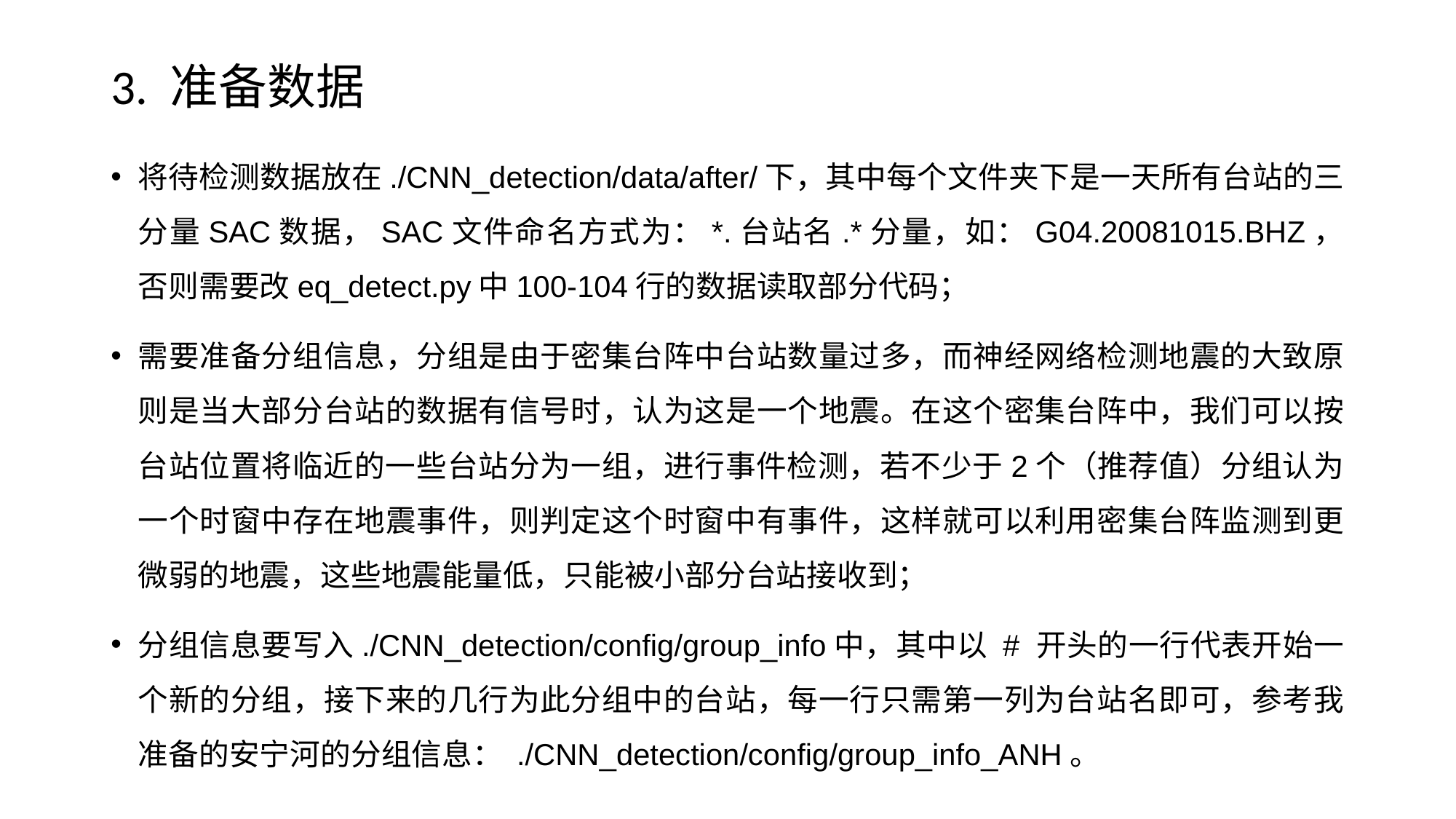

# 3. 准备数据
将待检测数据放在./CNN_detection/data/after/下，其中每个文件夹下是一天所有台站的三分量SAC数据，SAC文件命名方式为：*.台站名.*分量，如：G04.20081015.BHZ，否则需要改eq_detect.py中100-104行的数据读取部分代码；
需要准备分组信息，分组是由于密集台阵中台站数量过多，而神经网络检测地震的大致原则是当大部分台站的数据有信号时，认为这是一个地震。在这个密集台阵中，我们可以按台站位置将临近的一些台站分为一组，进行事件检测，若不少于2个（推荐值）分组认为一个时窗中存在地震事件，则判定这个时窗中有事件，这样就可以利用密集台阵监测到更微弱的地震，这些地震能量低，只能被小部分台站接收到；
分组信息要写入./CNN_detection/config/group_info中，其中以 # 开头的一行代表开始一个新的分组，接下来的几行为此分组中的台站，每一行只需第一列为台站名即可，参考我准备的安宁河的分组信息： ./CNN_detection/config/group_info_ANH。